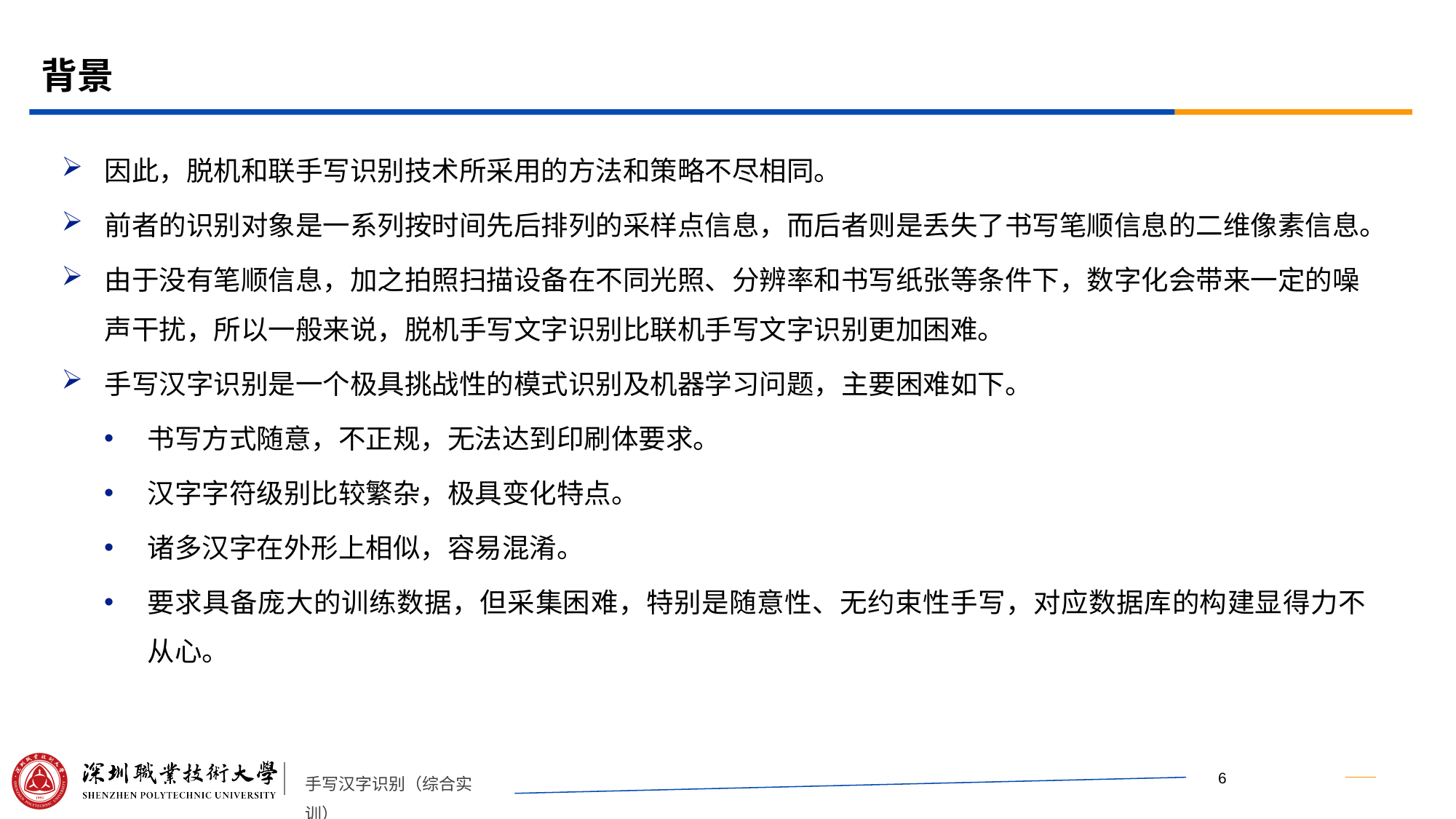

# 背景
因此，脱机和联手写识别技术所采用的方法和策略不尽相同。
前者的识别对象是一系列按时间先后排列的采样点信息，而后者则是丢失了书写笔顺信息的二维像素信息。
由于没有笔顺信息，加之拍照扫描设备在不同光照、分辨率和书写纸张等条件下，数字化会带来一定的噪声干扰，所以一般来说，脱机手写文字识别比联机手写文字识别更加困难。
手写汉字识别是一个极具挑战性的模式识别及机器学习问题，主要困难如下。
书写方式随意，不正规，无法达到印刷体要求。
汉字字符级别比较繁杂，极具变化特点。
诸多汉字在外形上相似，容易混淆。
要求具备庞大的训练数据，但采集困难，特别是随意性、无约束性手写，对应数据库的构建显得力不从心。